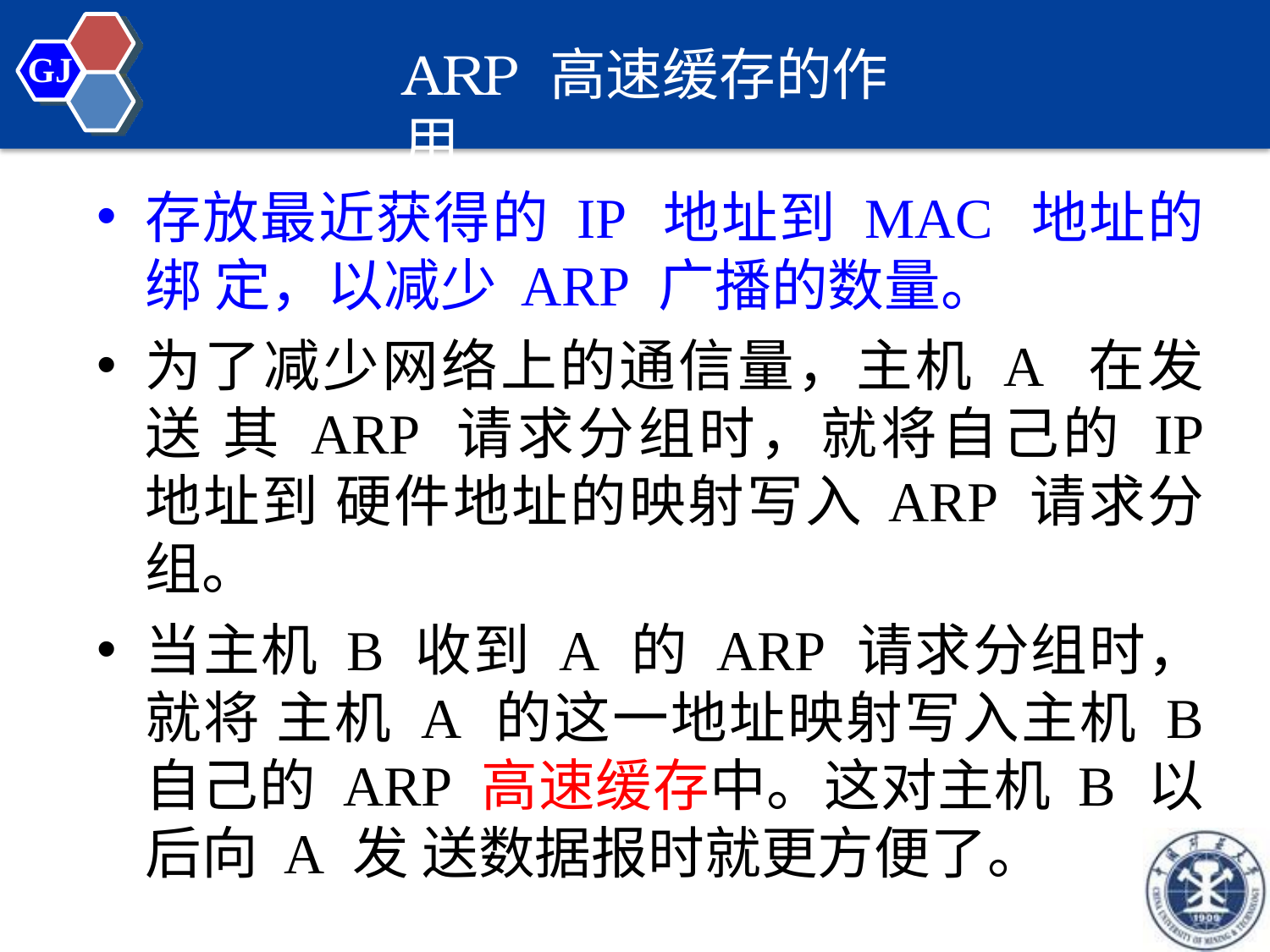

# ARP 高速缓存的作用
GJ
存放最近获得的 IP 地址到 MAC 地址的绑 定，以减少ARP 广播的数量。
为了减少网络上的通信量，主机 A 在发送 其ARP 请求分组时，就将自己的 IP 地址到 硬件地址的映射写入ARP 请求分组。
当主机B 收到A 的ARP 请求分组时，就将 主机 A 的这一地址映射写入主机 B 自己的 ARP 高速缓存中。这对主机 B 以后向 A 发 送数据报时就更方便了。